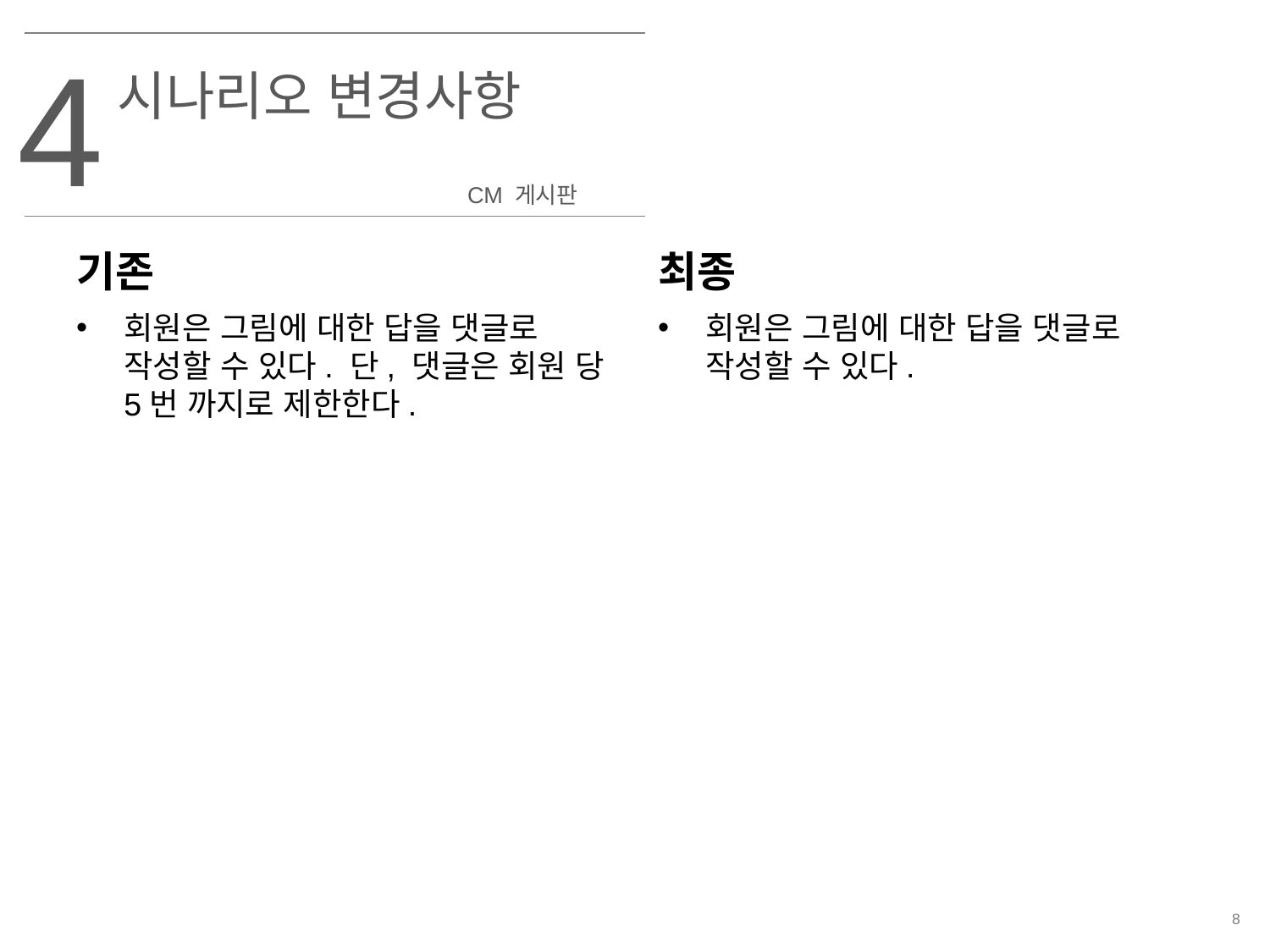

4
시나리오 변경사항
CM 게시판
기존
최종
회원은 그림에 대한 답을 댓글로 작성할 수 있다. 단, 댓글은 회원 당 5번 까지로 제한한다.
회원은 그림에 대한 답을 댓글로 작성할 수 있다.